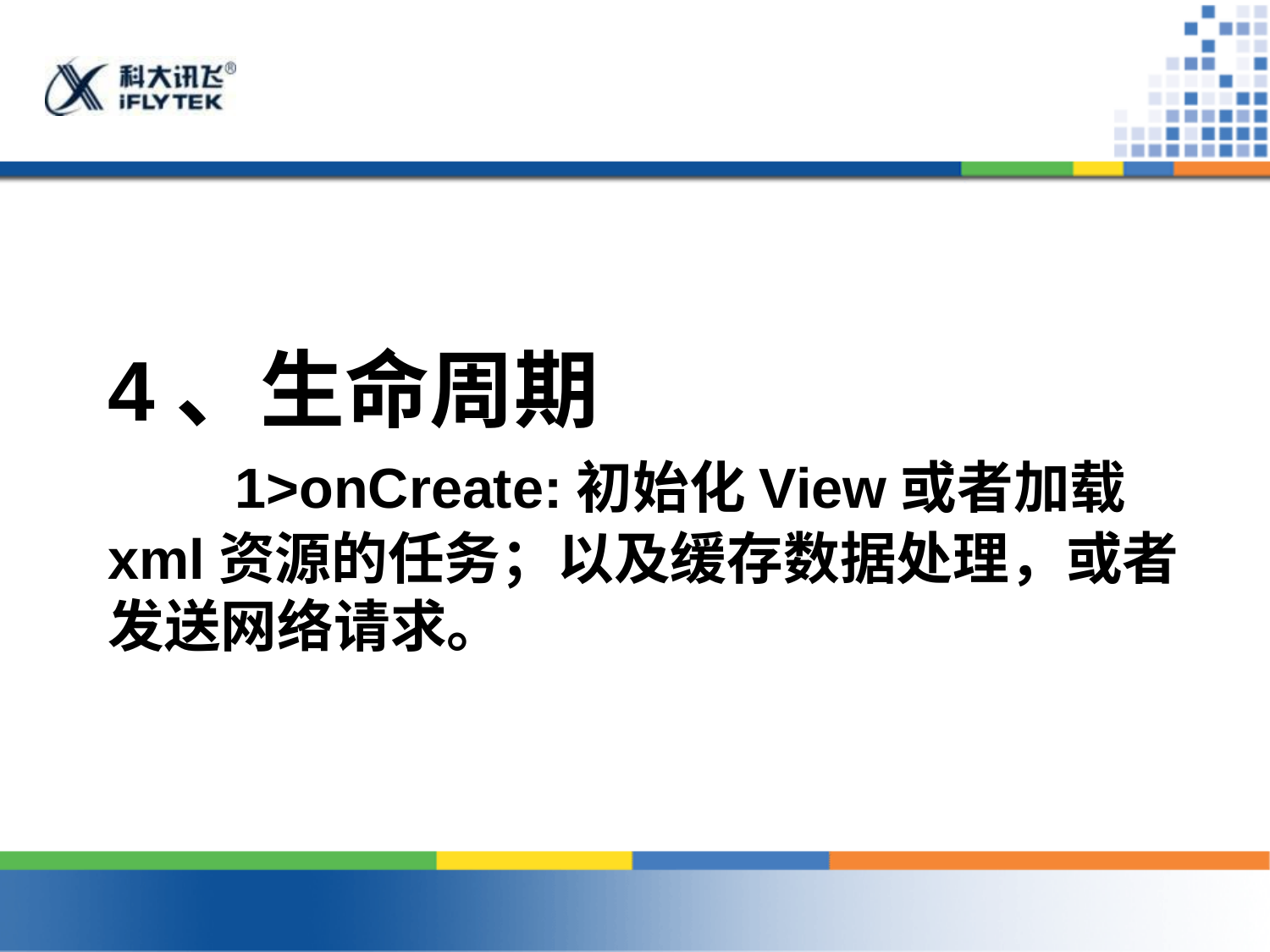

# 4、生命周期 1>onCreate:初始化View或者加载xml资源的任务；以及缓存数据处理，或者发送网络请求。